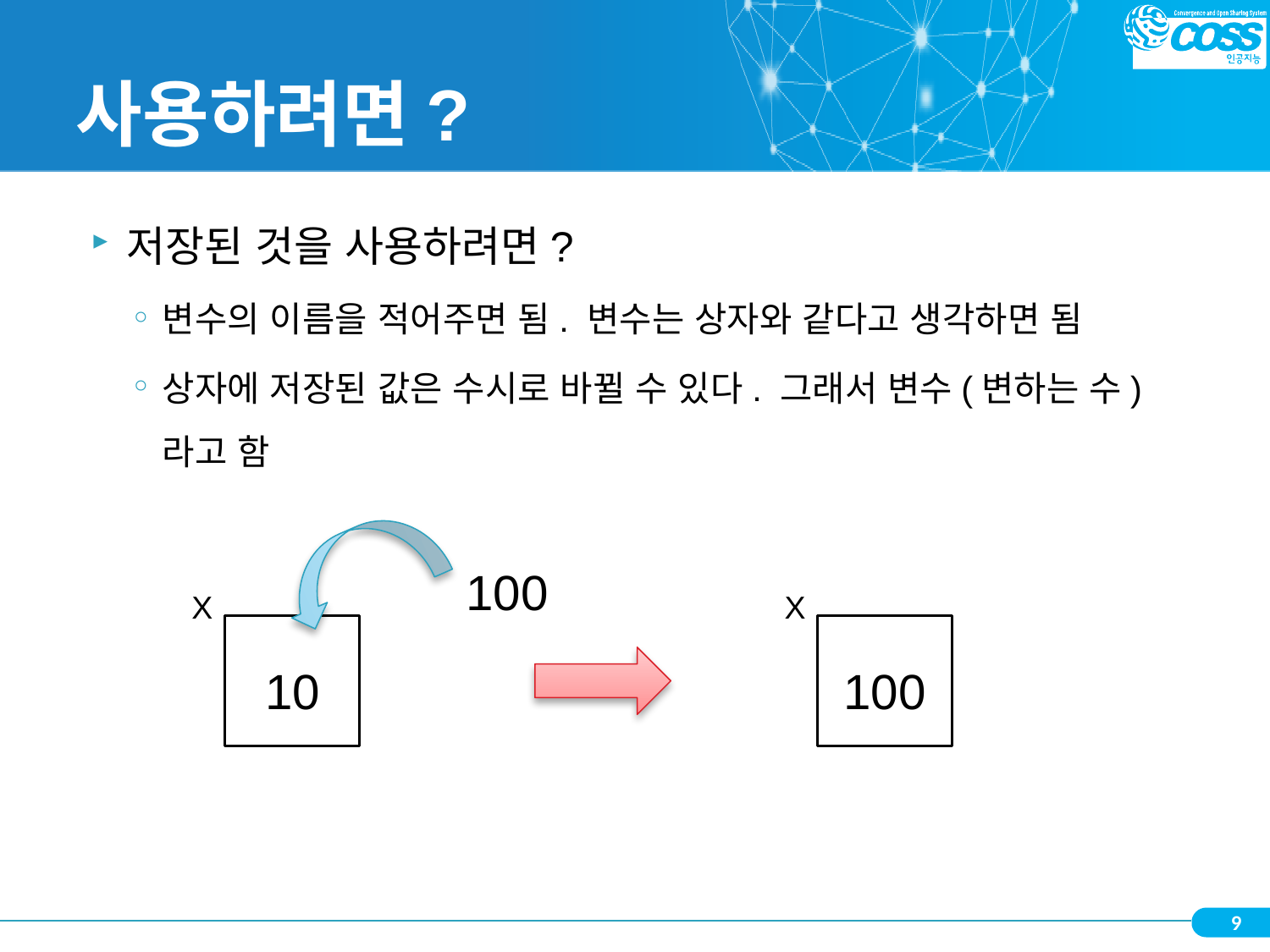

# 사용하려면?
저장된 것을 사용하려면?
변수의 이름을 적어주면 됨. 변수는 상자와 같다고 생각하면 됨
상자에 저장된 값은 수시로 바뀔 수 있다. 그래서 변수(변하는 수) 라고 함

100
X
X

10
100